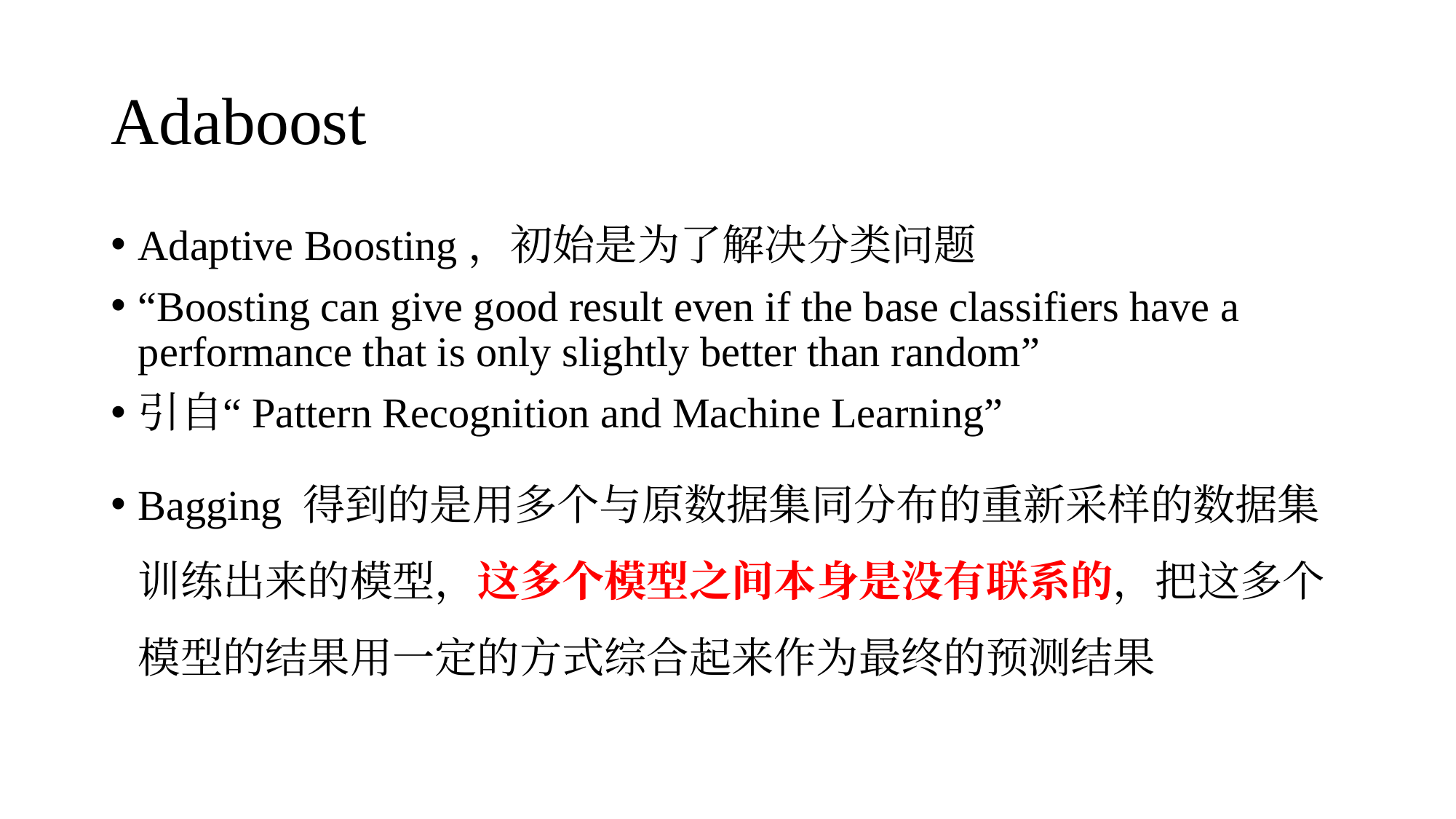

# Adaboost
Adaptive Boosting，初始是为了解决分类问题
“Boosting can give good result even if the base classifiers have a performance that is only slightly better than random”
引自“Pattern Recognition and Machine Learning”
Bagging 得到的是用多个与原数据集同分布的重新采样的数据集训练出来的模型，这多个模型之间本身是没有联系的，把这多个模型的结果用一定的方式综合起来作为最终的预测结果